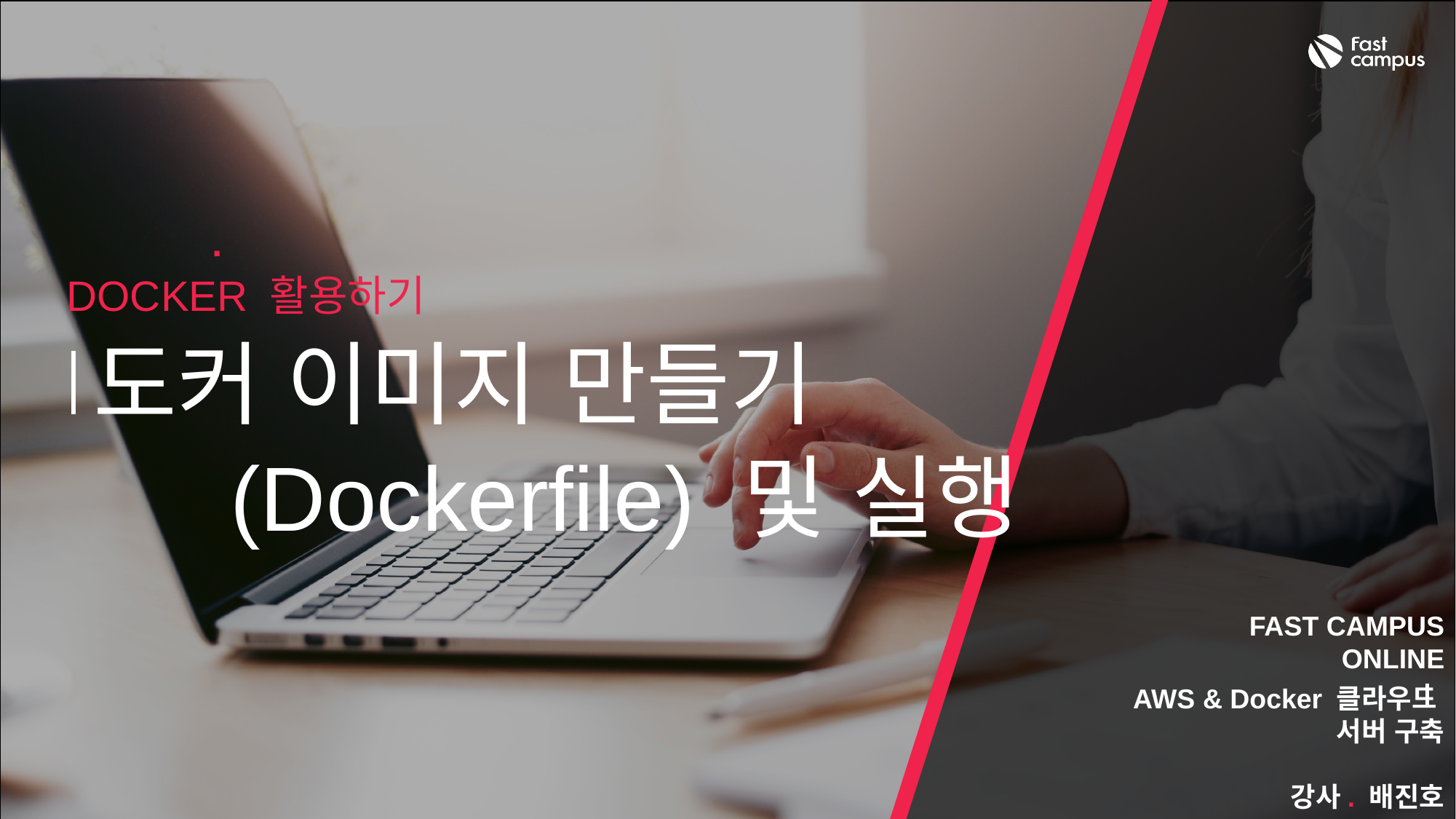

05

DOCKER 활용하기
도커 이미지 만들기
		(Dockerfile) 및 실행